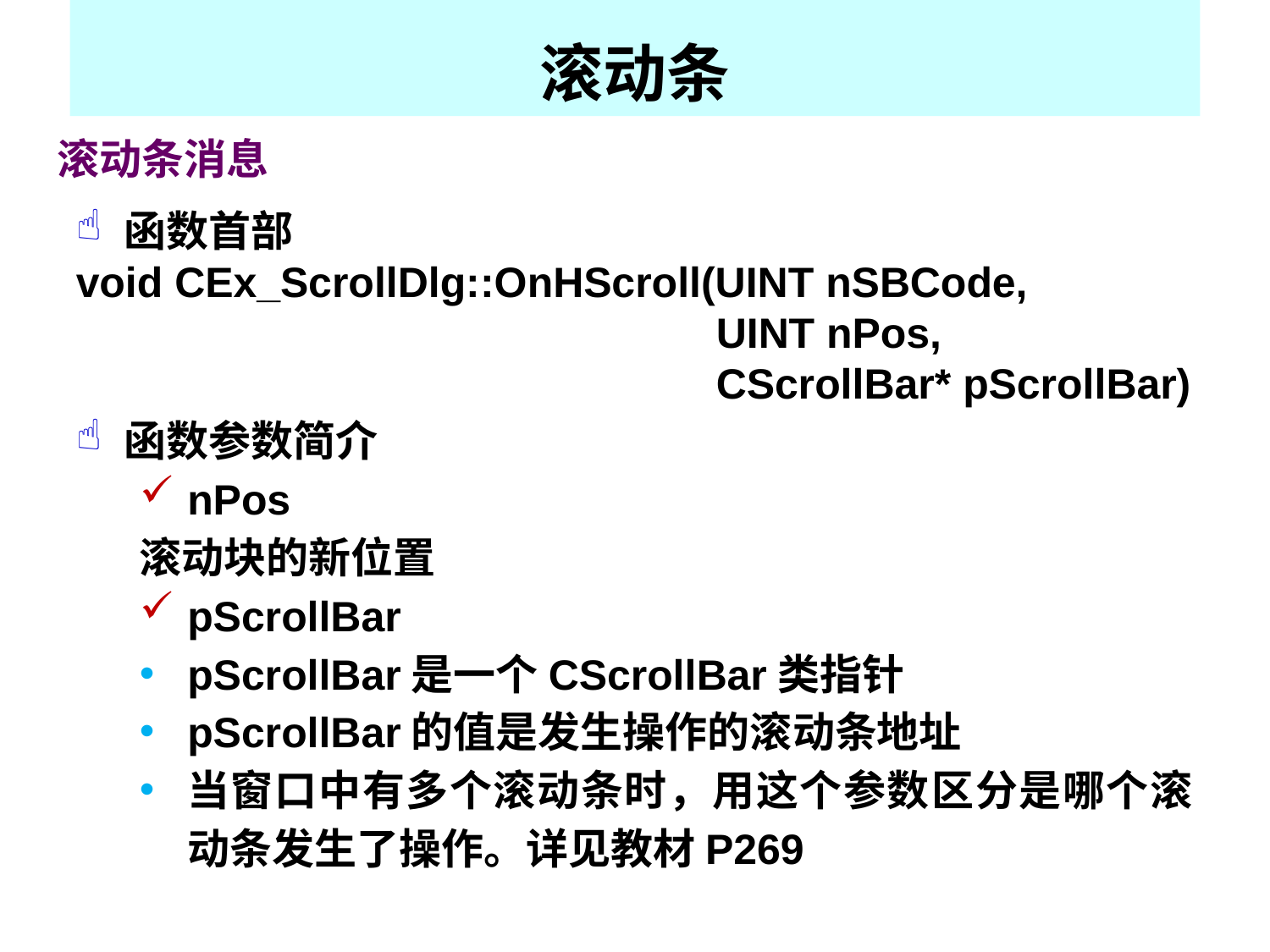

滚动条
滚动条消息
函数首部
void CEx_ScrollDlg::OnHScroll(UINT nSBCode,
                                                      UINT nPos,
                                                      CScrollBar* pScrollBar)
函数参数简介
nPos
滚动块的新位置
pScrollBar
pScrollBar是一个CScrollBar类指针
pScrollBar的值是发生操作的滚动条地址
当窗口中有多个滚动条时，用这个参数区分是哪个滚动条发生了操作。详见教材P269